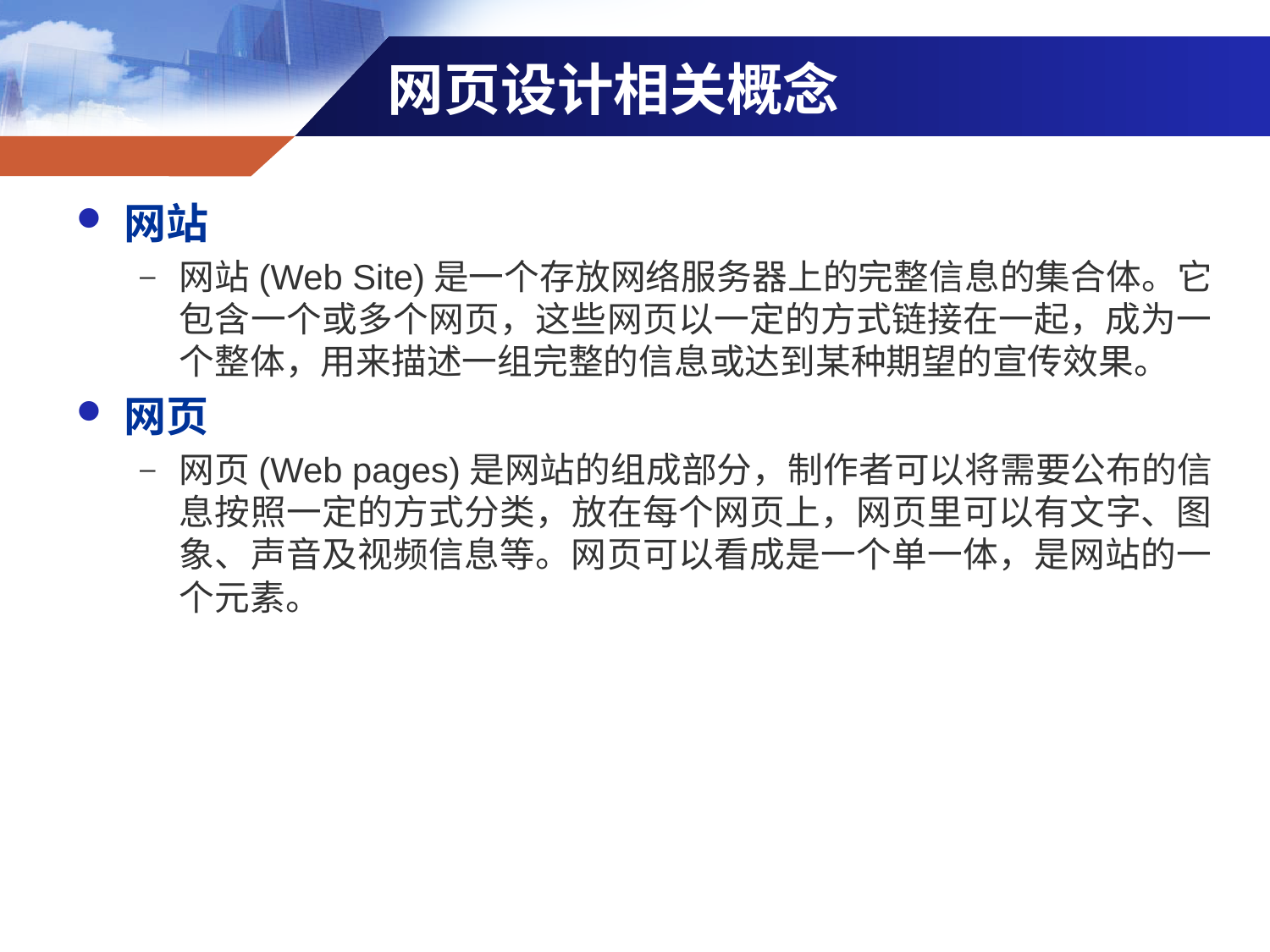

# 网页设计相关概念
网站
网站(Web Site)是一个存放网络服务器上的完整信息的集合体。它包含一个或多个网页，这些网页以一定的方式链接在一起，成为一个整体，用来描述一组完整的信息或达到某种期望的宣传效果。
网页
网页(Web pages)是网站的组成部分，制作者可以将需要公布的信息按照一定的方式分类，放在每个网页上，网页里可以有文字、图象、声音及视频信息等。网页可以看成是一个单一体，是网站的一个元素。